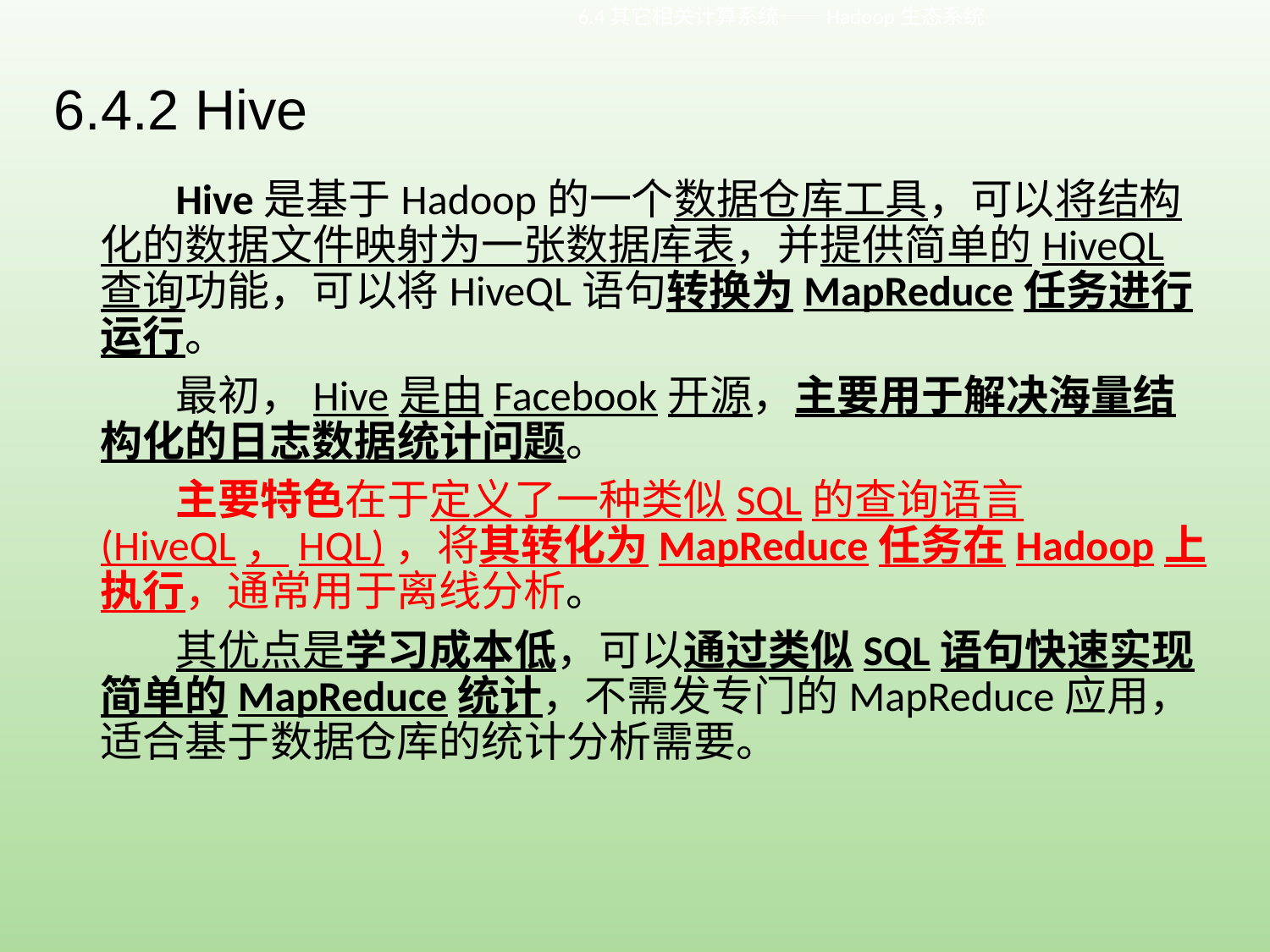

6.4其它相关计算系统——Hadoop生态系统
# 6.4.2 Hive
Hive是基于Hadoop的一个数据仓库工具，可以将结构化的数据文件映射为一张数据库表，并提供简单的HiveQL查询功能，可以将HiveQL语句转换为MapReduce任务进行运行。
最初，Hive是由Facebook开源，主要用于解决海量结构化的日志数据统计问题。
主要特色在于定义了一种类似SQL的查询语言(HiveQL，HQL)，将其转化为MapReduce任务在Hadoop上执行，通常用于离线分析。
其优点是学习成本低，可以通过类似SQL语句快速实现简单的MapReduce统计，不需发专门的MapReduce应用，适合基于数据仓库的统计分析需要。